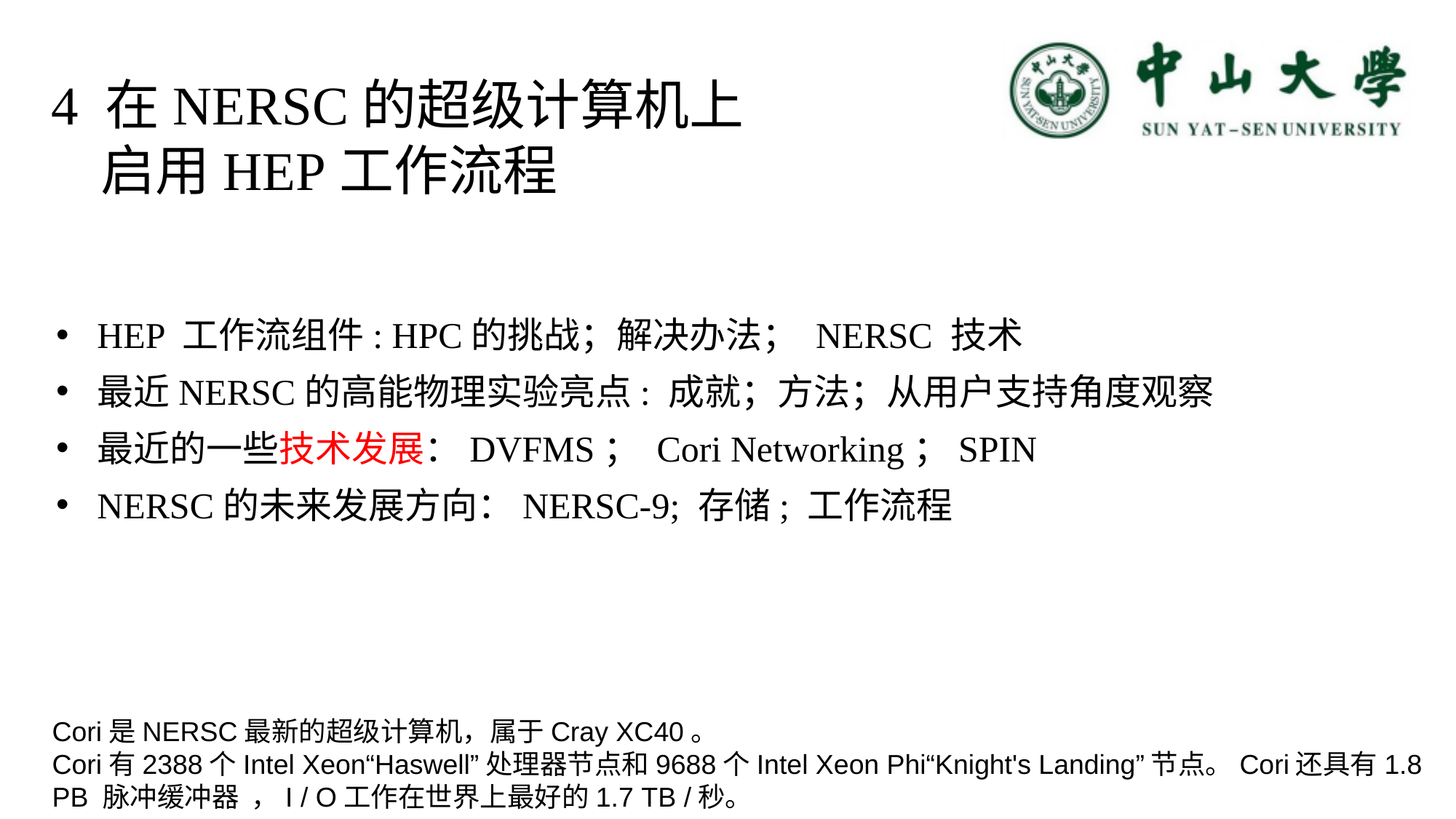

4 在NERSC的超级计算机上
   启用HEP工作流程
HEP 工作流组件: HPC的挑战；解决办法； NERSC 技术
最近NERSC的高能物理实验亮点: 成就；方法；从用户支持角度观察
最近的一些技术发展：DVFMS； Cori Networking；SPIN
NERSC的未来发展方向：NERSC-9; 存储; 工作流程

Cori是NERSC最新的超级计算机，属于Cray XC40。
Cori有2388个Intel Xeon“Haswell”处理器节点和9688个Intel Xeon Phi“Knight's Landing”节点。Cori还具有1.8 PB 脉冲缓冲器  ，I / O工作在世界上最好的1.7 TB /秒。